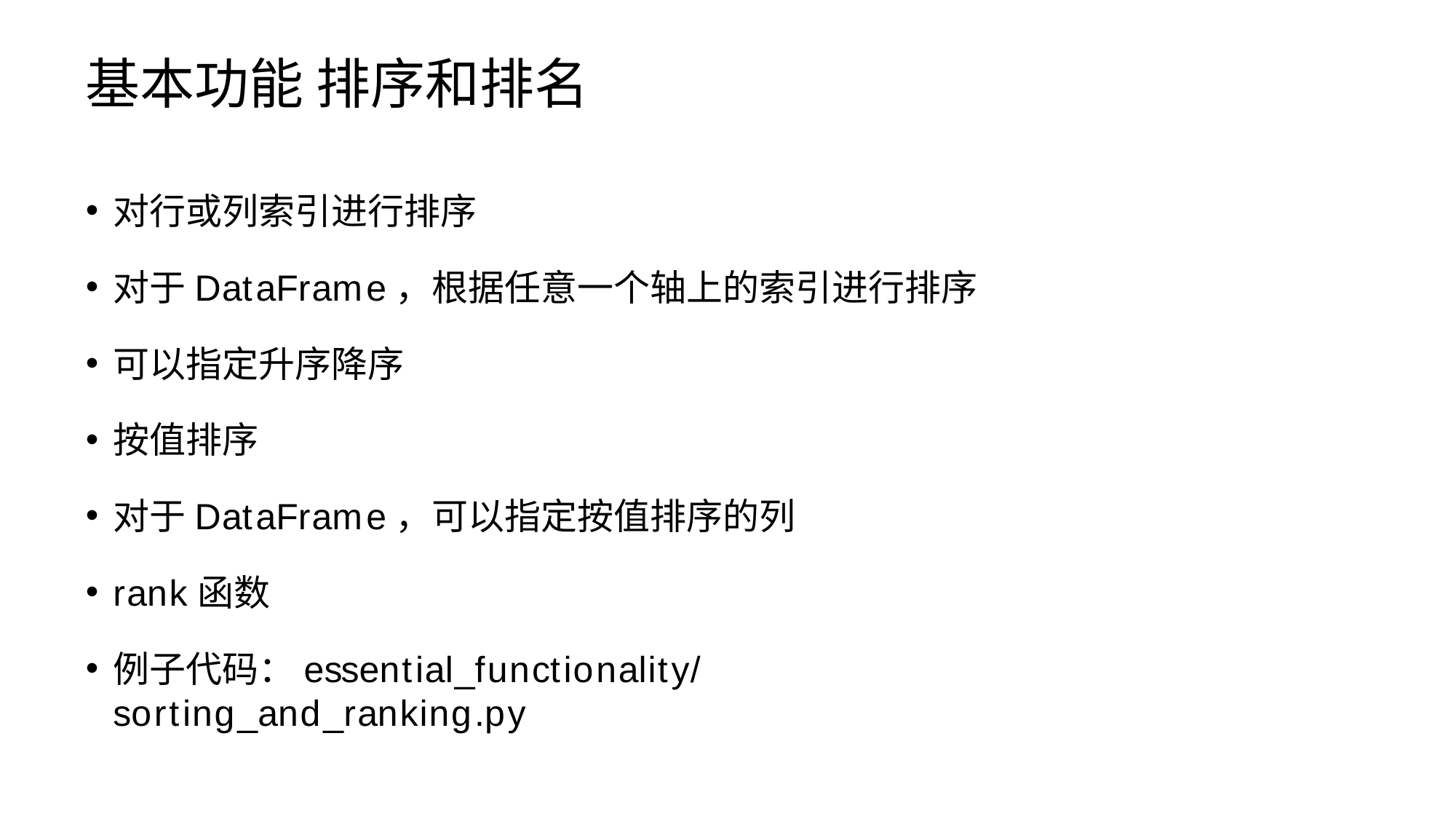

# 基本功能 排序和排名
对行或列索引进行排序
对于DataFrame，根据任意一个轴上的索引进行排序
可以指定升序降序
按值排序
对于DataFrame，可以指定按值排序的列
rank函数
例子代码：essential_functionality/sorting_and_ranking.py